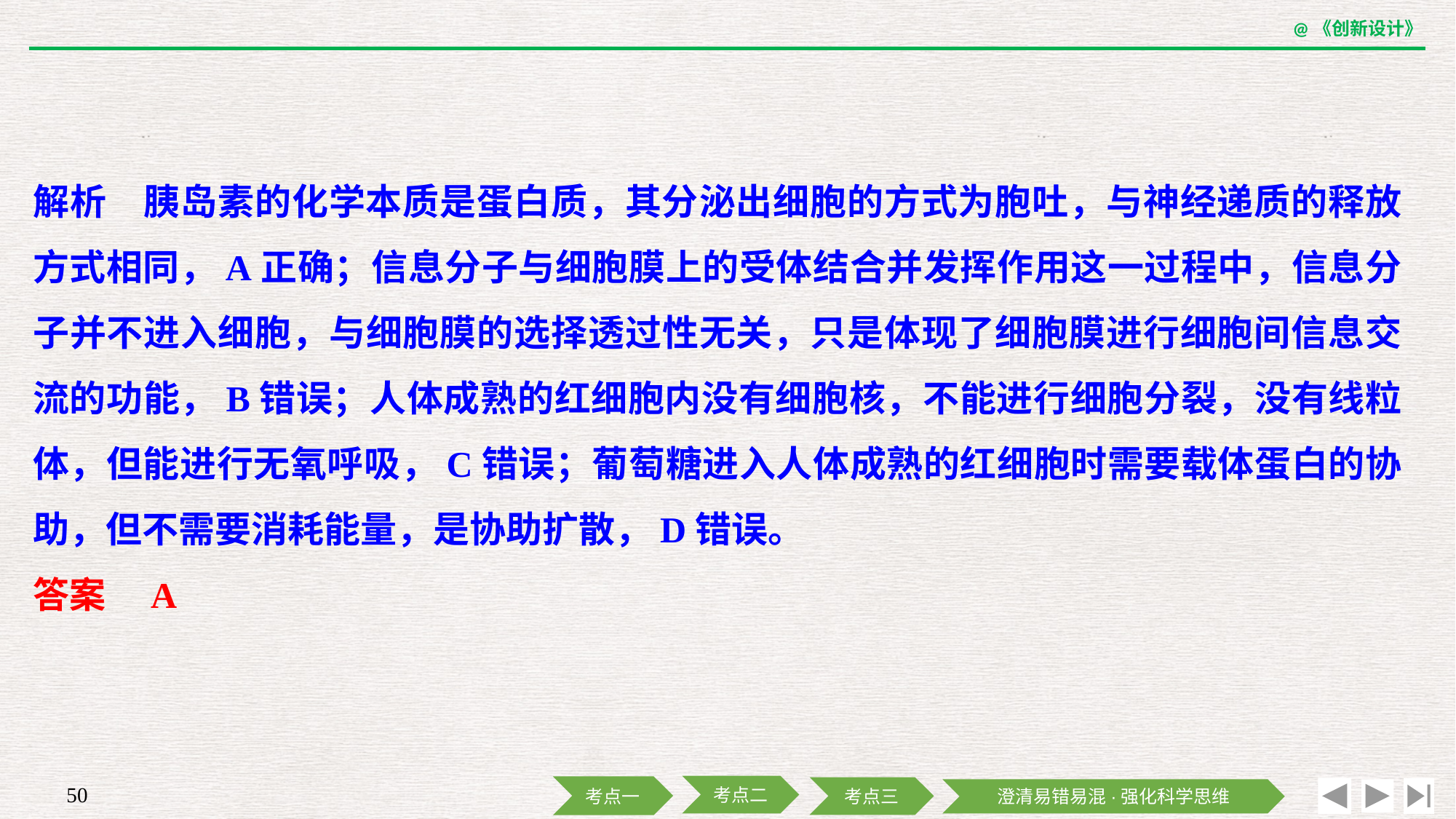

解析　胰岛素的化学本质是蛋白质，其分泌出细胞的方式为胞吐，与神经递质的释放方式相同，A正确；信息分子与细胞膜上的受体结合并发挥作用这一过程中，信息分子并不进入细胞，与细胞膜的选择透过性无关，只是体现了细胞膜进行细胞间信息交流的功能，B错误；人体成熟的红细胞内没有细胞核，不能进行细胞分裂，没有线粒体，但能进行无氧呼吸，C错误；葡萄糖进入人体成熟的红细胞时需要载体蛋白的协助，但不需要消耗能量，是协助扩散，D错误。
答案　A